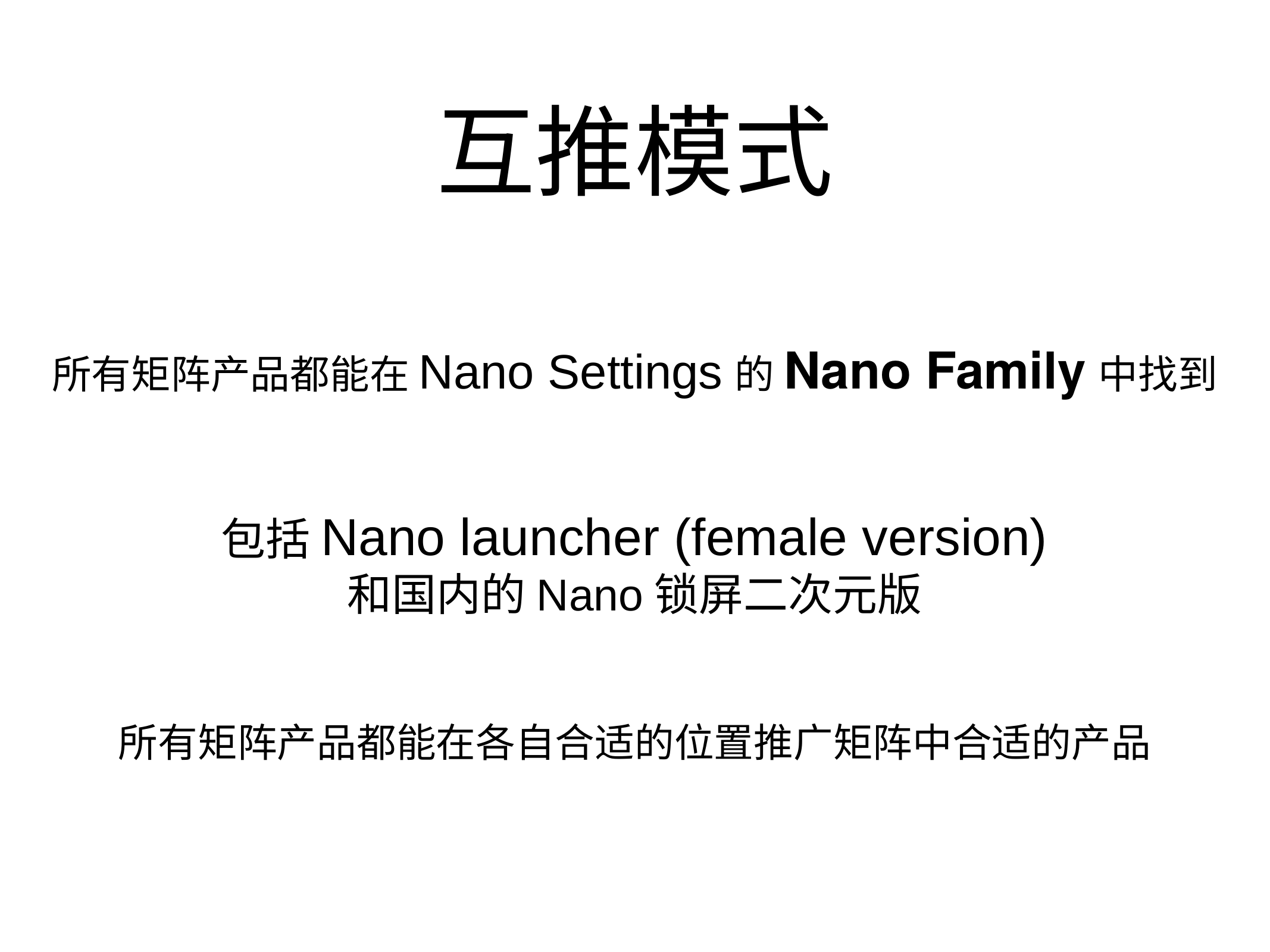

# 互推模式
所有矩阵产品都能在Nano Settings的Nano Family中找到
包括Nano launcher (female version)
和国内的Nano锁屏二次元版
所有矩阵产品都能在各自合适的位置推广矩阵中合适的产品